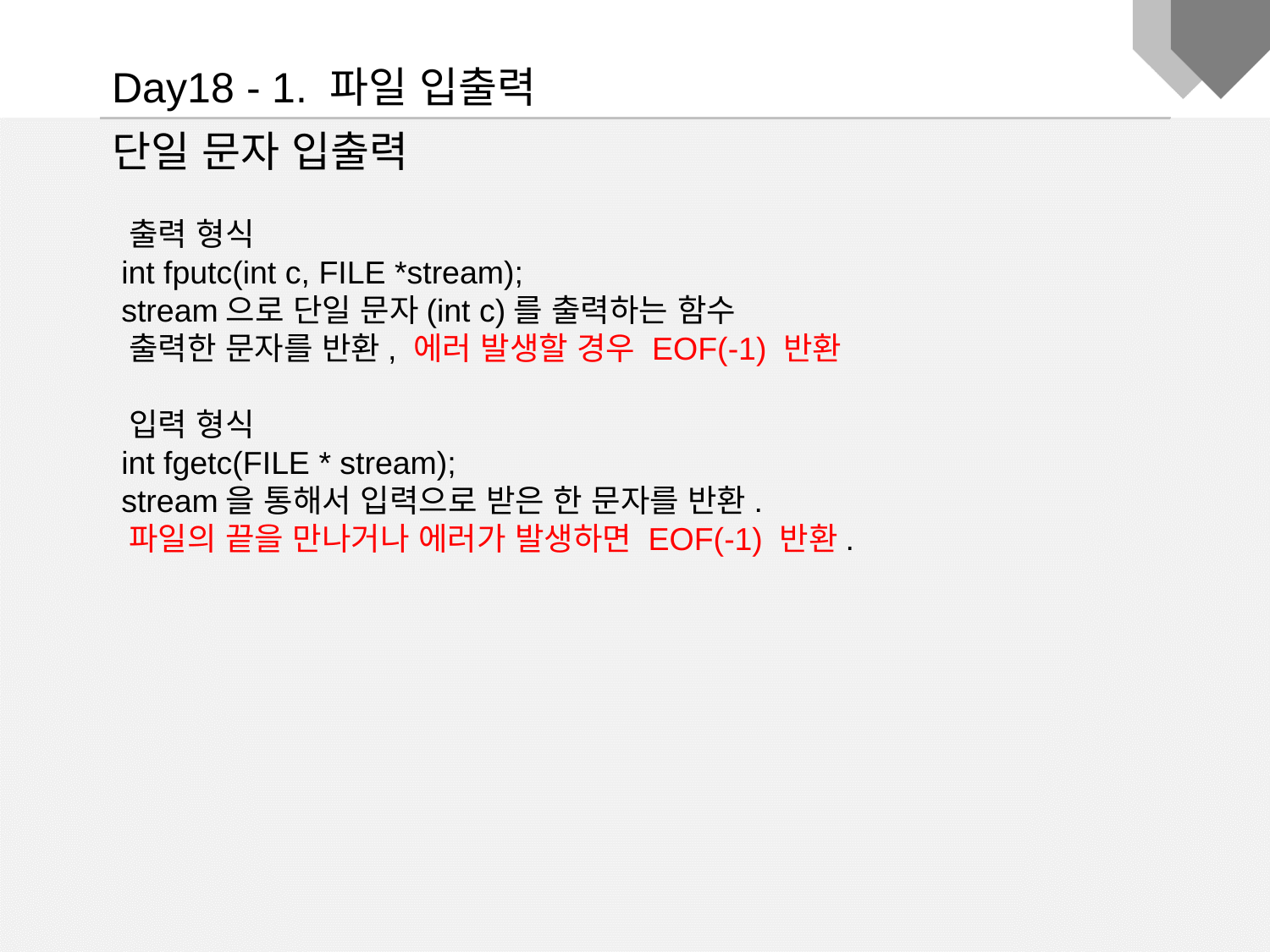

Day18 - 1. 파일 입출력
단일 문자 입출력

 출력 형식
 int fputc(int c, FILE *stream);
 stream으로 단일 문자(int c)를 출력하는 함수
 출력한 문자를 반환, 에러 발생할 경우 EOF(-1) 반환

 입력 형식
 int fgetc(FILE * stream);
 stream을 통해서 입력으로 받은 한 문자를 반환.
 파일의 끝을 만나거나 에러가 발생하면 EOF(-1) 반환.